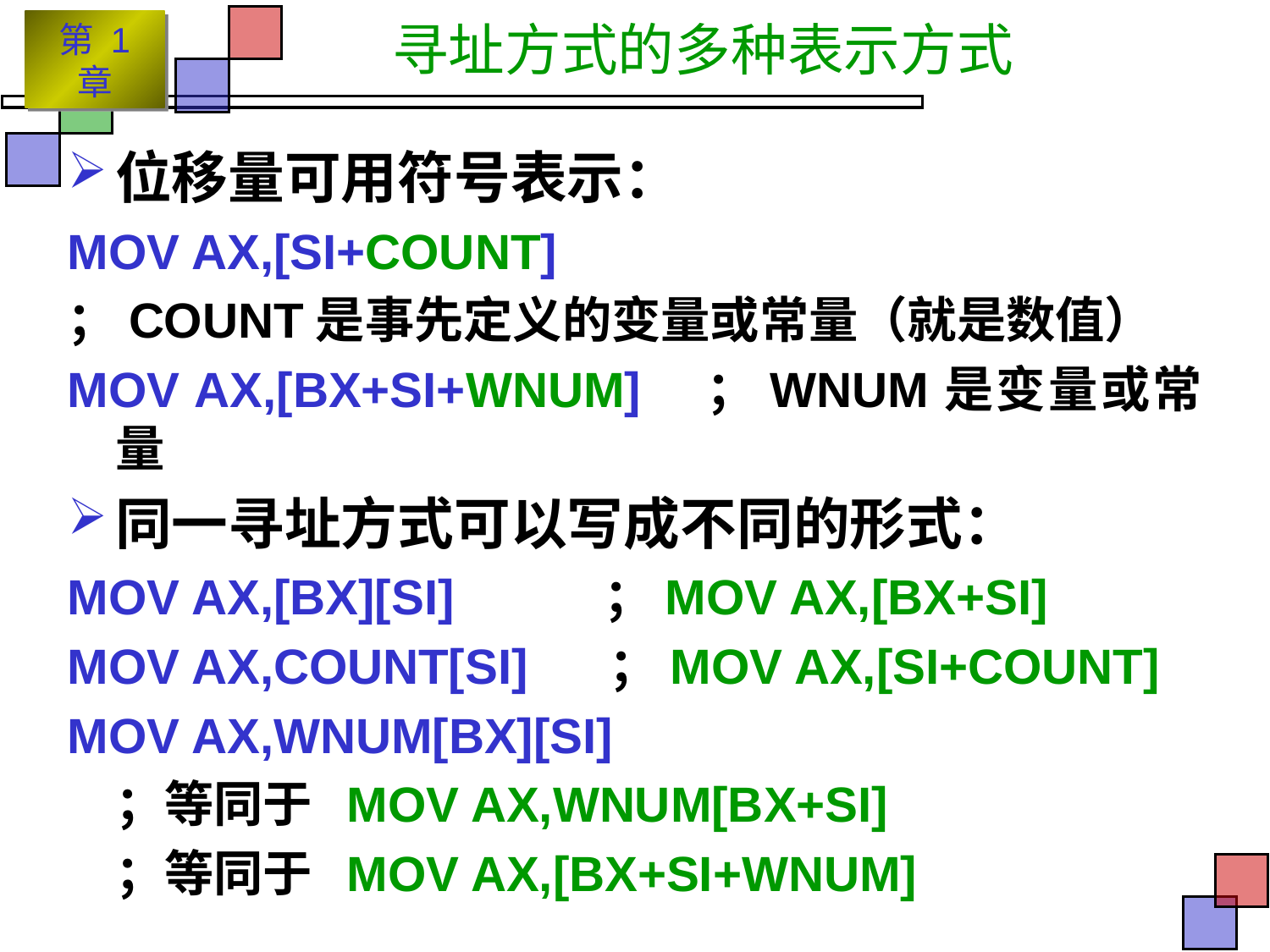

# 寻址方式的多种表示方式
位移量可用符号表示：
MOV AX,[SI+COUNT]
；COUNT是事先定义的变量或常量（就是数值）
MOV AX,[BX+SI+WNUM]   ；WNUM是变量或常量
同一寻址方式可以写成不同的形式：
MOV AX,[BX][SI]          ；MOV AX,[BX+SI]
MOV AX,COUNT[SI]     ；MOV AX,[SI+COUNT]
MOV AX,WNUM[BX][SI]
	；等同于  MOV AX,WNUM[BX+SI]
	；等同于  MOV AX,[BX+SI+WNUM]